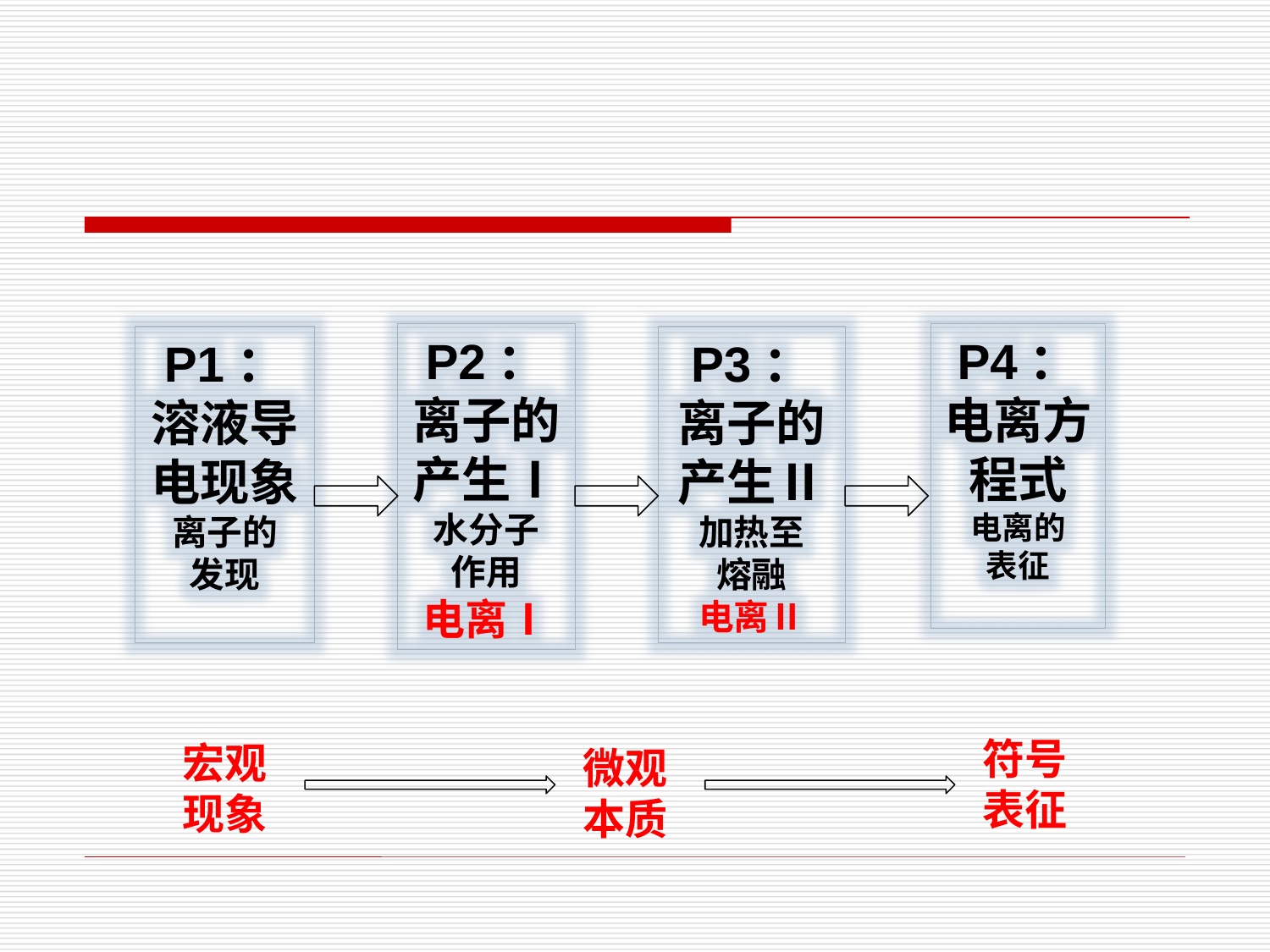

P2：离子的产生Ⅰ水分子
作用
电离Ⅰ
P4：电离方程式
电离的
表征

P1：溶液导电现象
离子的
发现

P3：
离子的产生Ⅱ
加热至
熔融
电离Ⅱ

符号
表征
宏观
现象
微观
本质